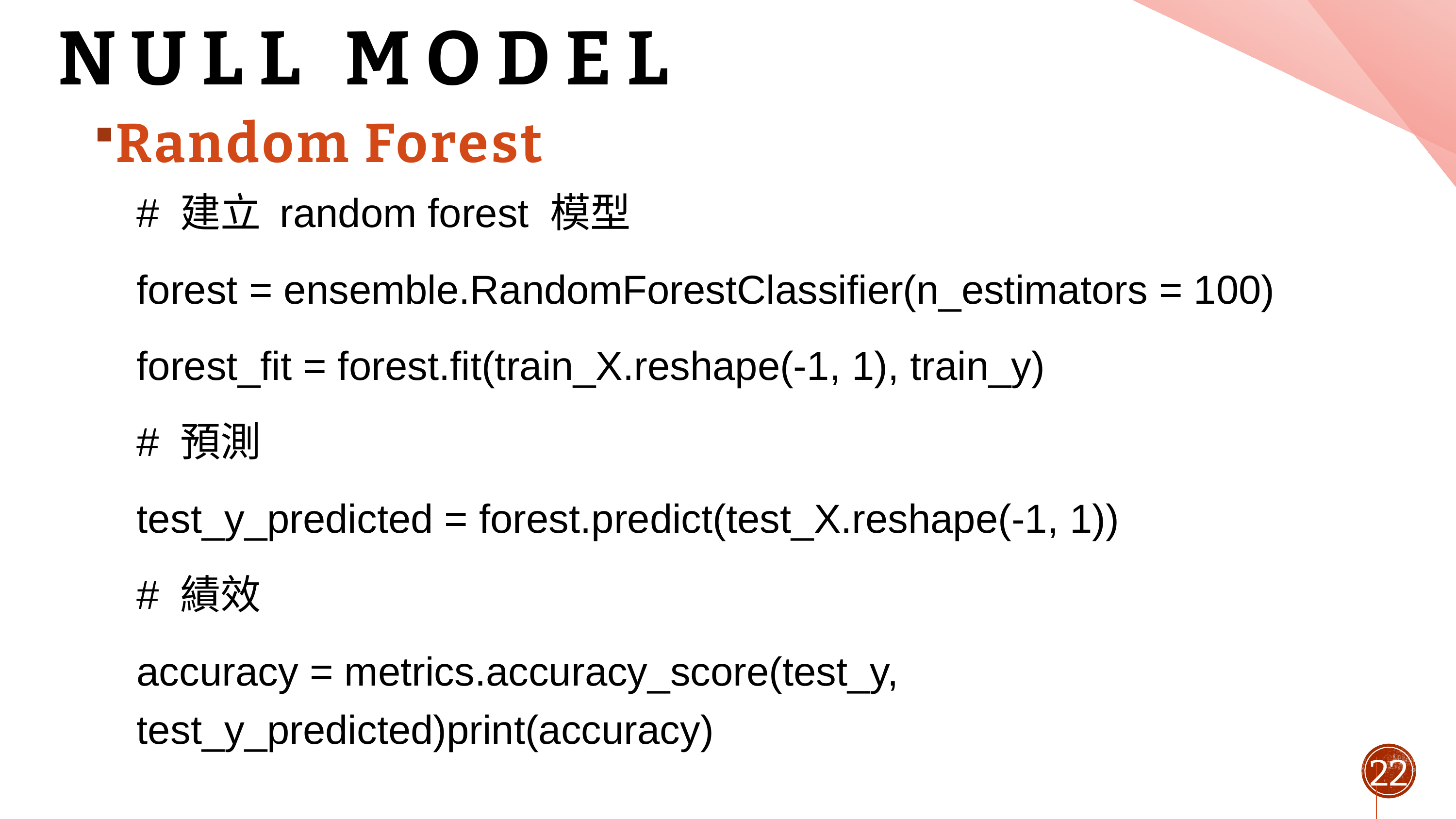

# NULl model
Random Forest
# 建立 random forest 模型
forest = ensemble.RandomForestClassifier(n_estimators = 100)
forest_fit = forest.fit(train_X.reshape(-1, 1), train_y)
# 預測
test_y_predicted = forest.predict(test_X.reshape(-1, 1))
# 績效
accuracy = metrics.accuracy_score(test_y, test_y_predicted)print(accuracy)
22